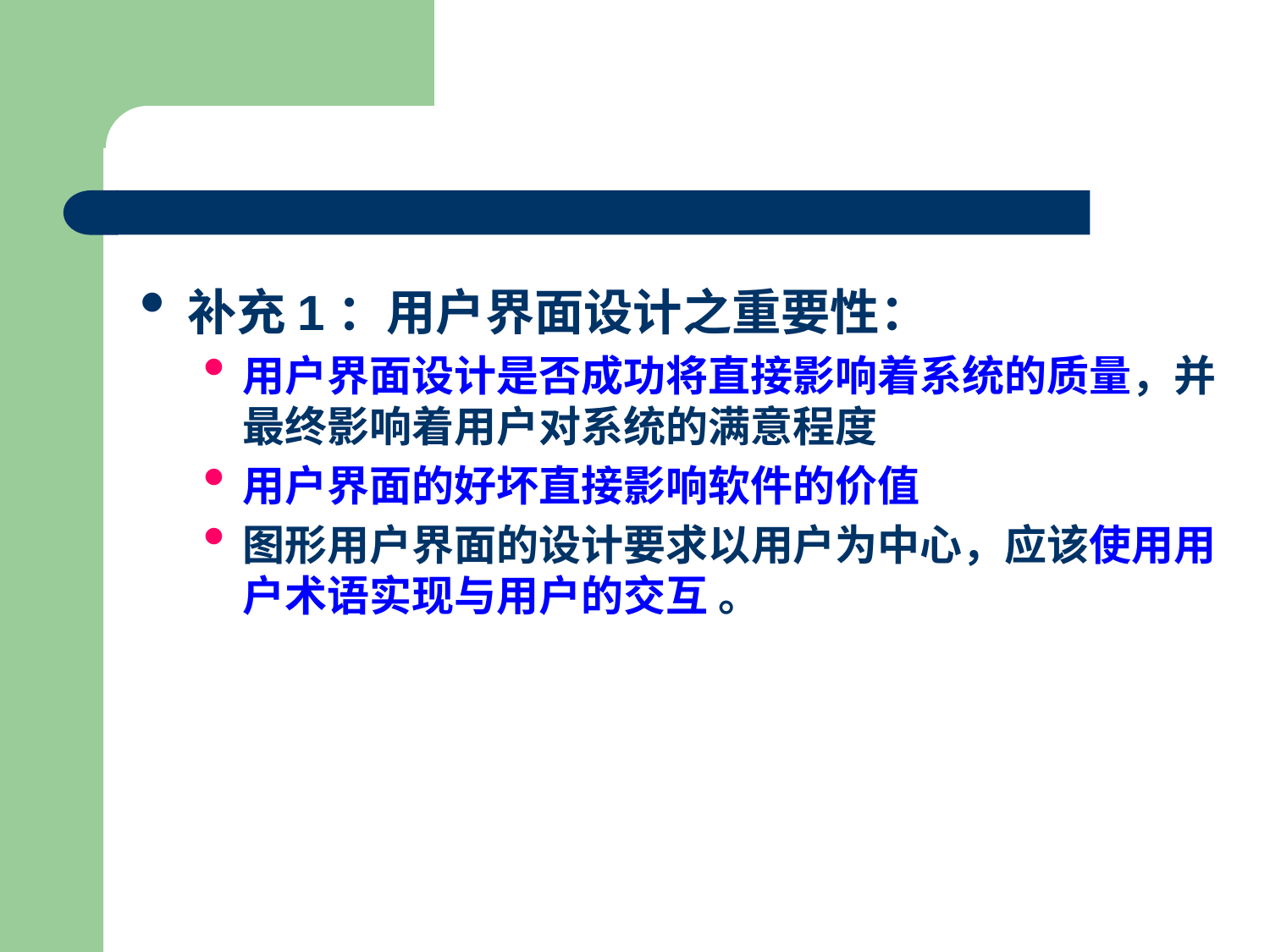

#
补充1：用户界面设计之重要性：
用户界面设计是否成功将直接影响着系统的质量，并最终影响着用户对系统的满意程度
用户界面的好坏直接影响软件的价值
图形用户界面的设计要求以用户为中心，应该使用用户术语实现与用户的交互 。